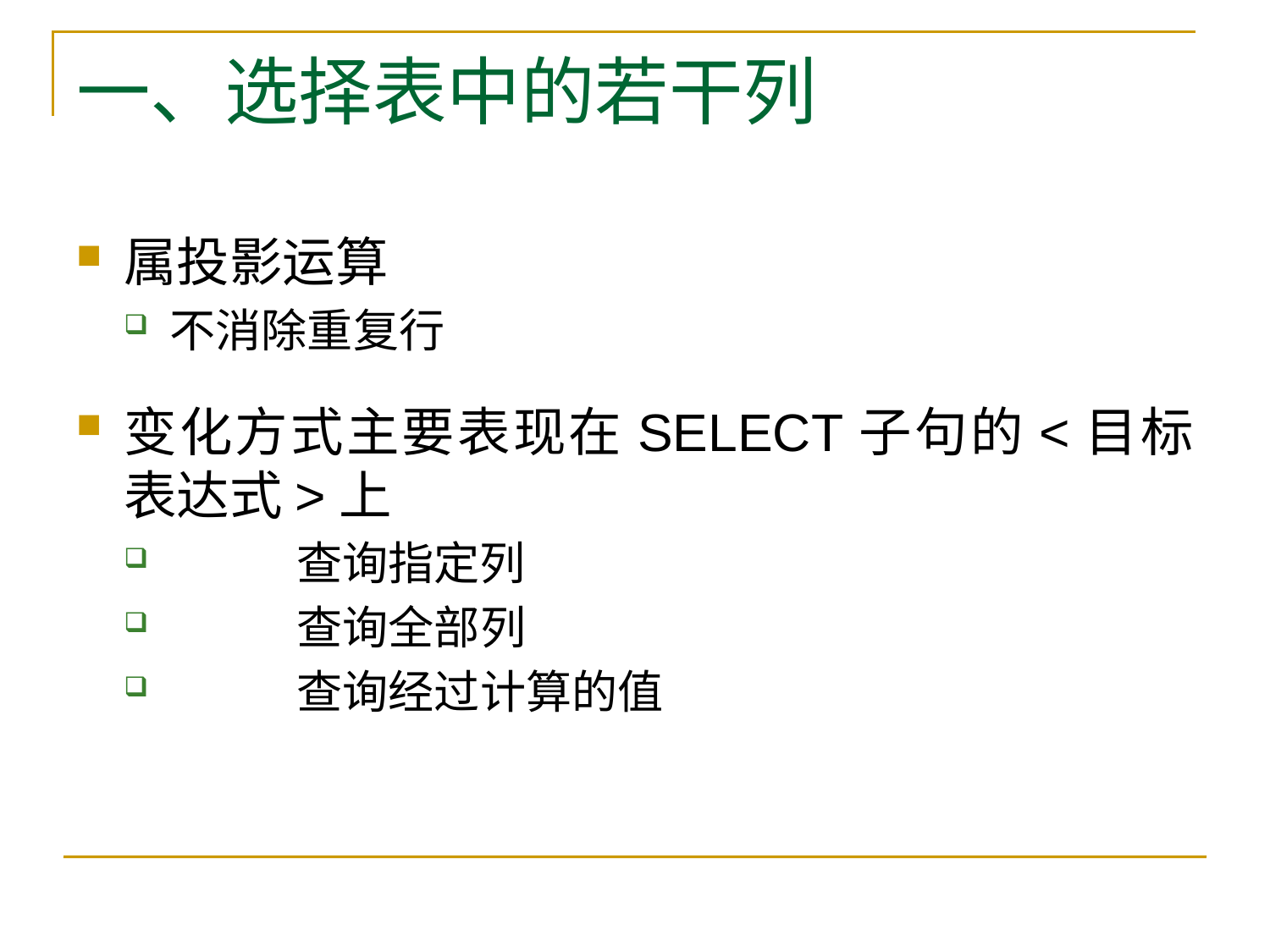

# 一、选择表中的若干列
属投影运算
不消除重复行
变化方式主要表现在SELECT子句的<目标表达式>上
 	查询指定列
 	查询全部列
 	查询经过计算的值